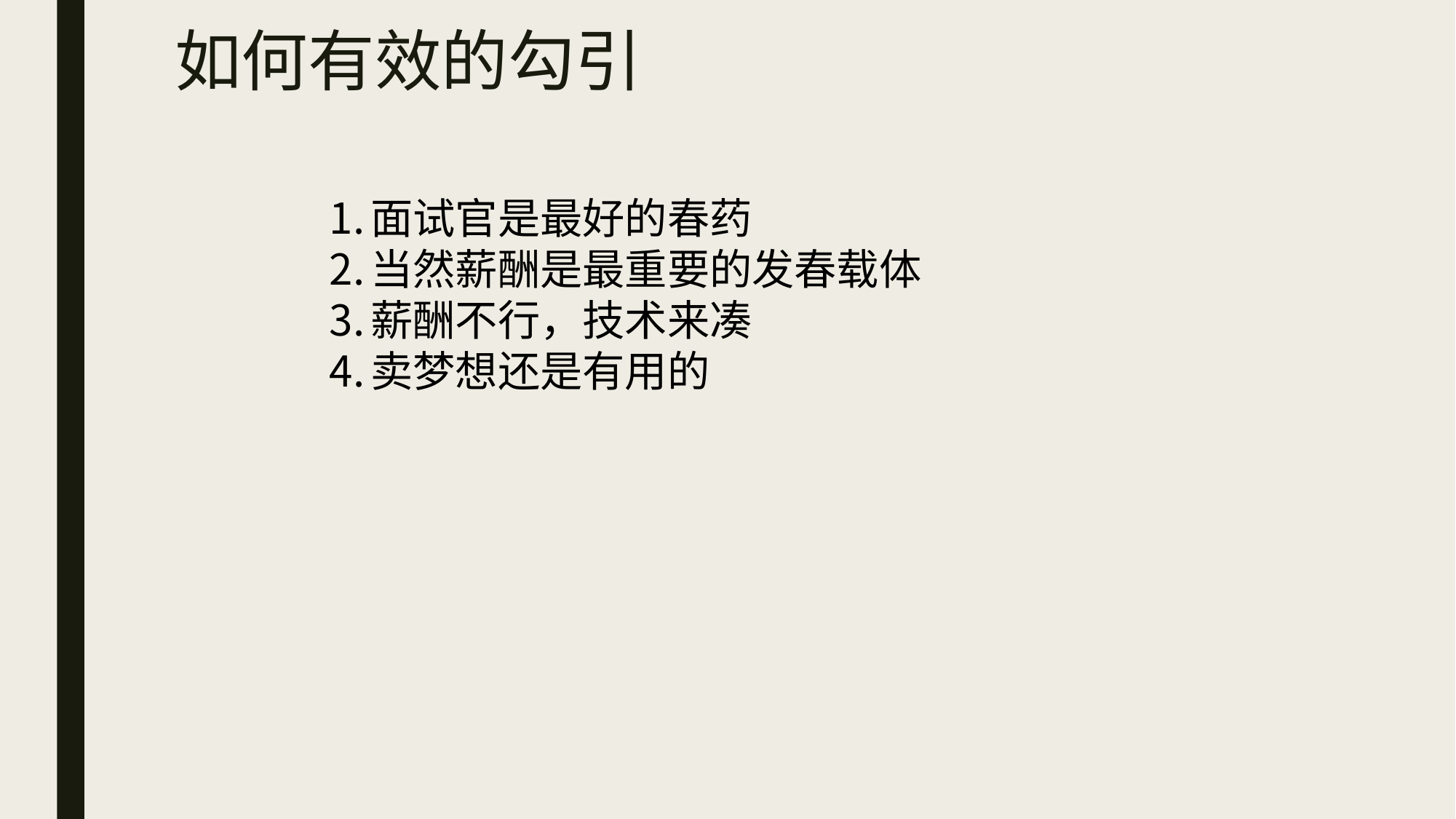

# 如何有效的勾引
面试官是最好的春药
当然薪酬是最重要的发春载体
薪酬不行，技术来凑
卖梦想还是有用的